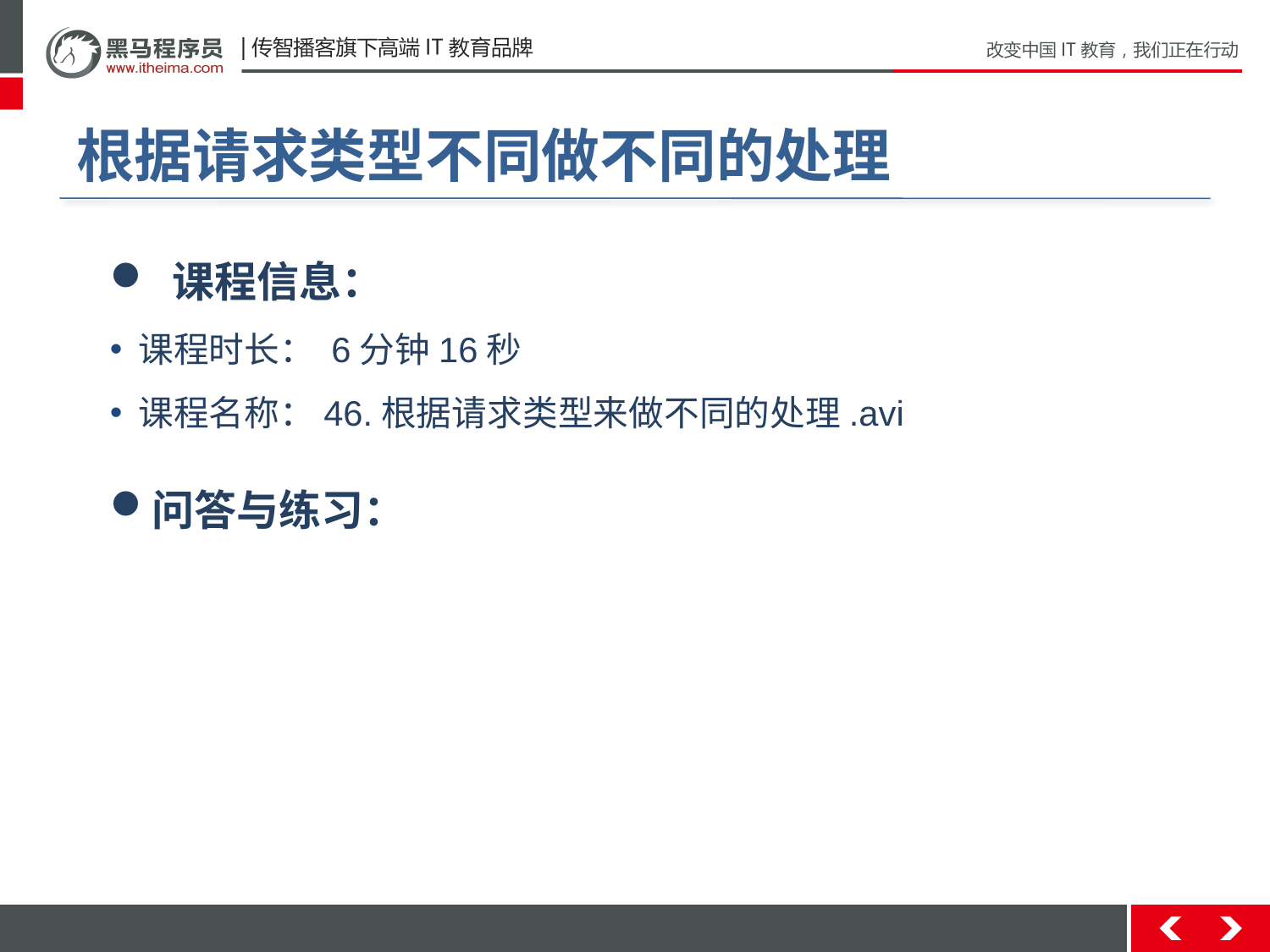

# 根据请求类型不同做不同的处理
 课程信息：
 课程时长： 6分钟16秒
 课程名称：46.根据请求类型来做不同的处理.avi
问答与练习：